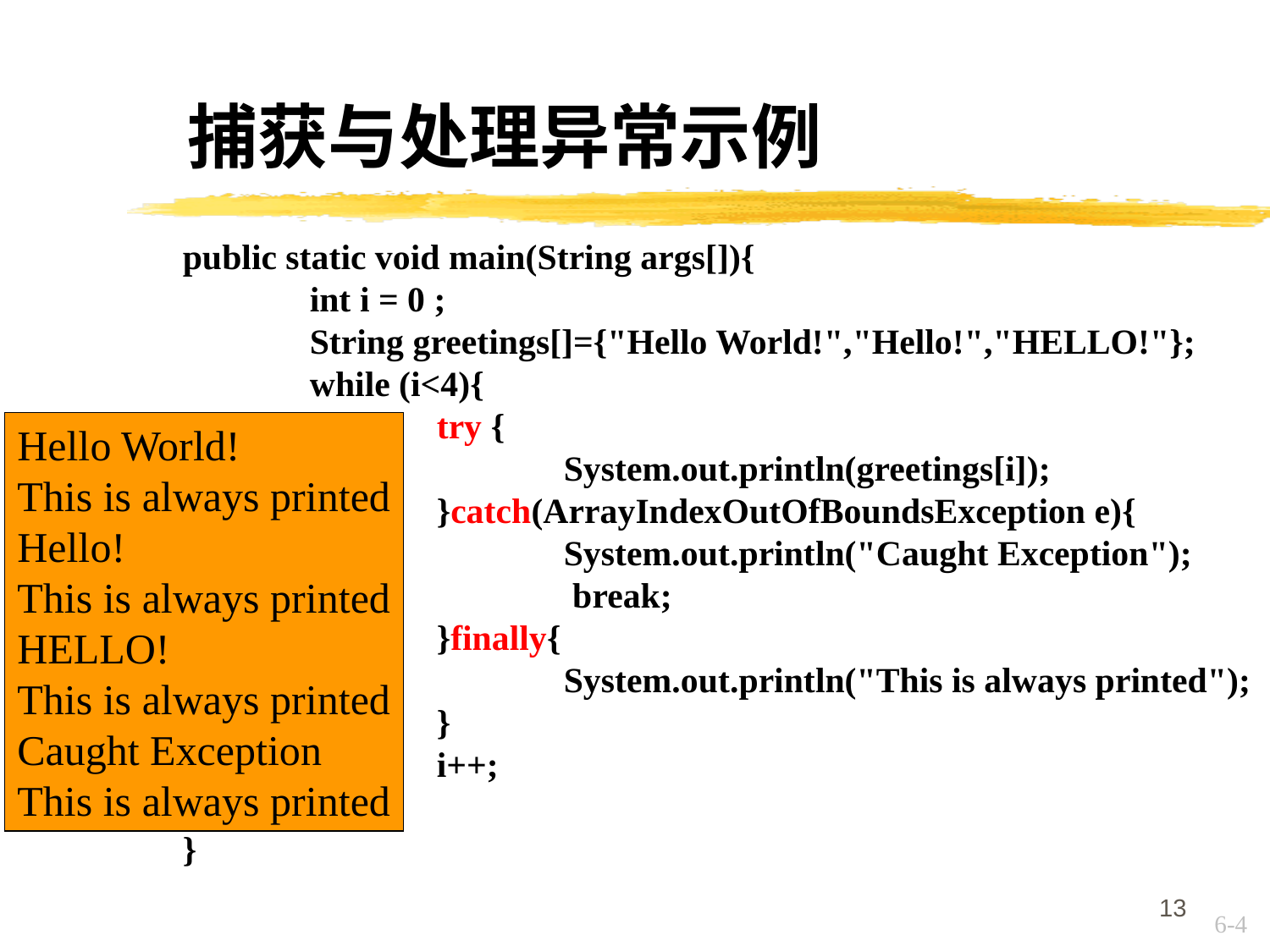

捕获与处理异常示例

public static void main(String args[]){
	int i = 0 ;
	String greetings[]={"Hello World!","Hello!","HELLO!"};
	while (i<4){
		try {
			System.out.println(greetings[i]);
		}catch(ArrayIndexOutOfBoundsException e){
		 	System.out.println("Caught Exception");
			 break;
		}finally{
			System.out.println("This is always printed");
		}
		i++;
	}
}
Hello World!
This is always printed
Hello!
This is always printed
HELLO!
This is always printed
Caught Exception
This is always printed
13
6-4